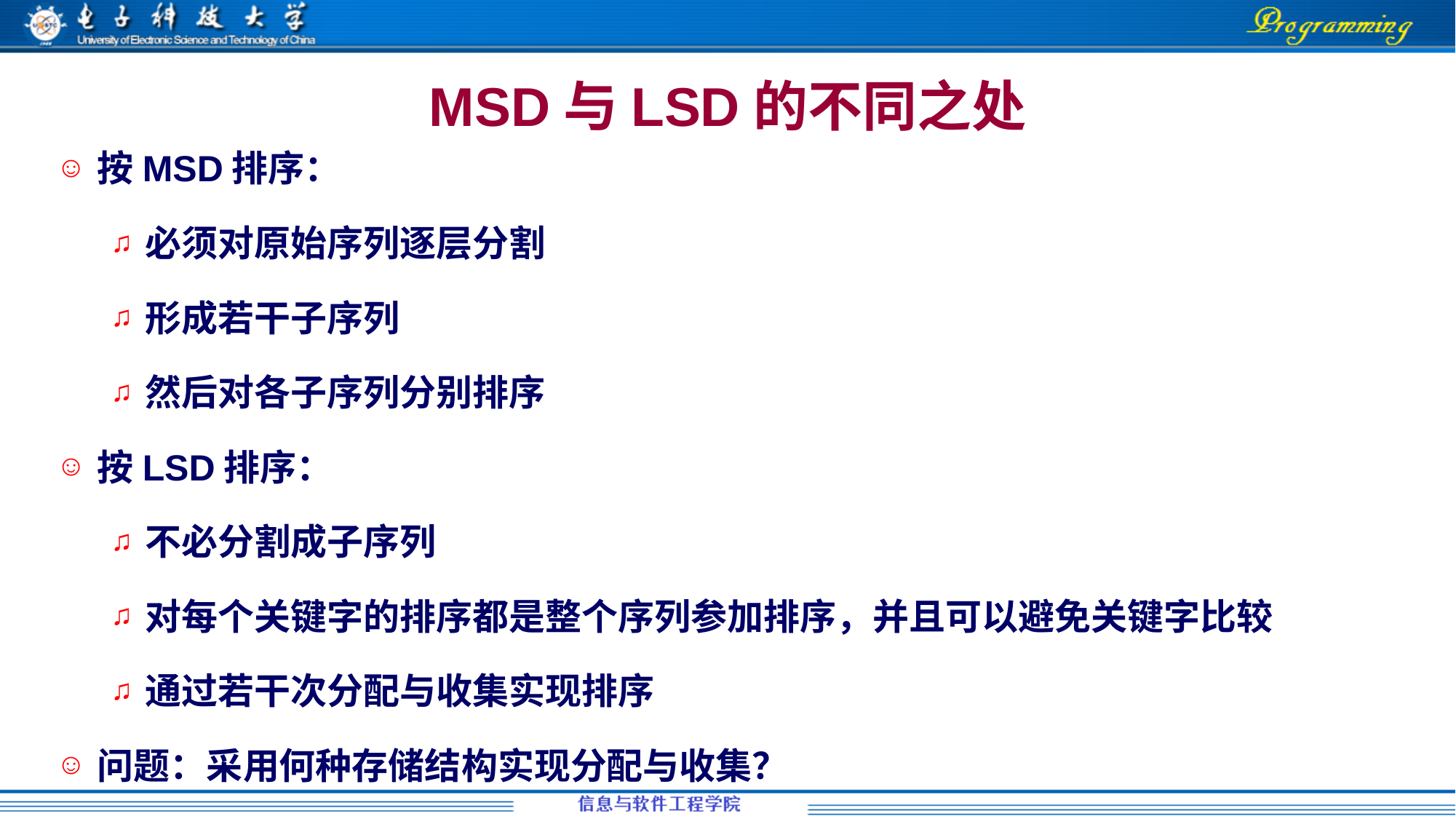

# MSD与LSD的不同之处
按MSD排序：
必须对原始序列逐层分割
形成若干子序列
然后对各子序列分别排序
按LSD排序：
不必分割成子序列
对每个关键字的排序都是整个序列参加排序，并且可以避免关键字比较
通过若干次分配与收集实现排序
问题：采用何种存储结构实现分配与收集？